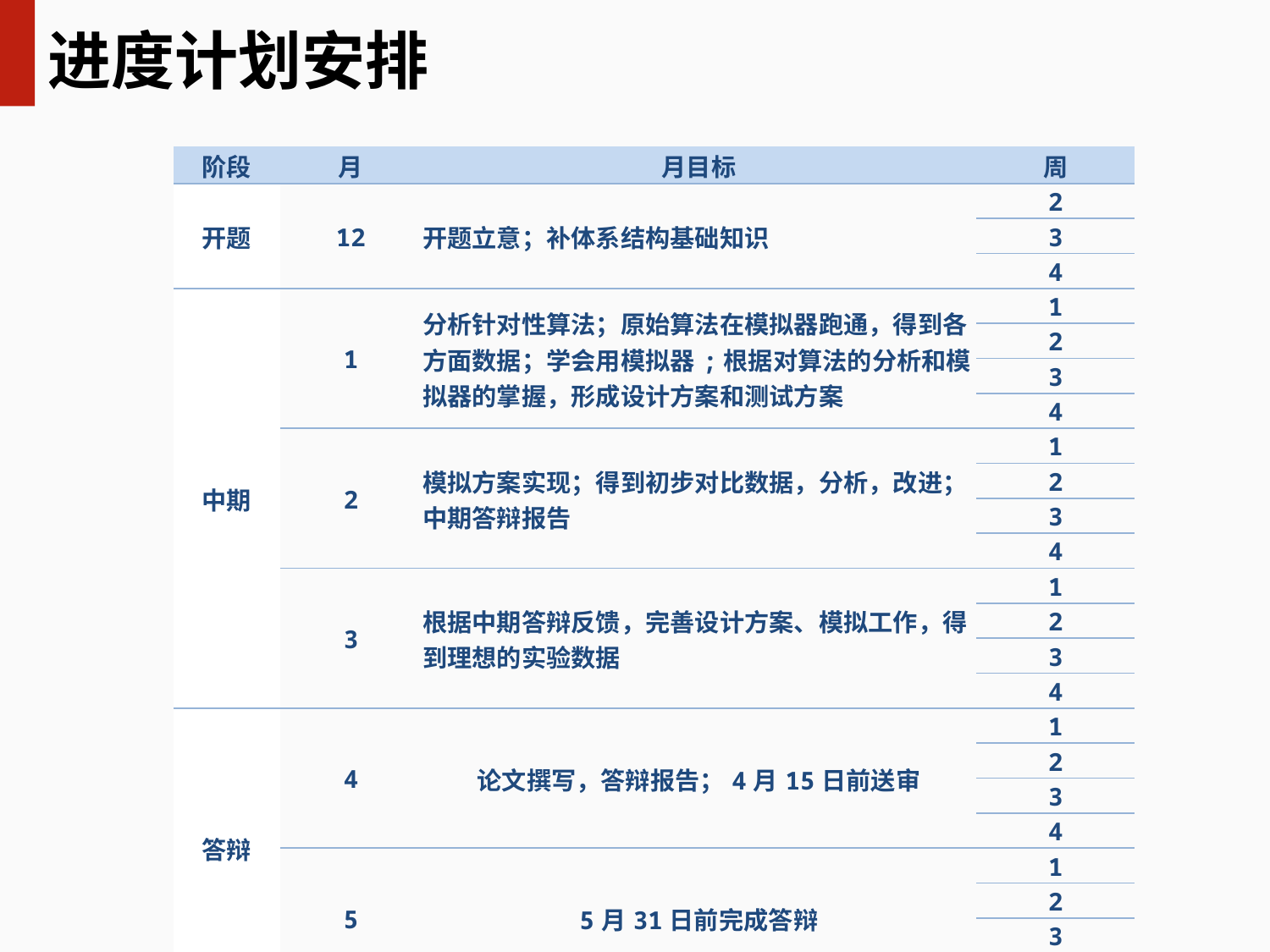

# 进度计划安排
| 阶段 | 月 | 月目标 | 周 |
| --- | --- | --- | --- |
| 开题 | 12 | 开题立意；补体系结构基础知识 | 2 |
|  |  |  | 3 |
|  |  |  | 4 |
| 中期 | 1 | 分析针对性算法；原始算法在模拟器跑通，得到各方面数据；学会用模拟器;根据对算法的分析和模拟器的掌握，形成设计方案和测试方案 | 1 |
|  |  |  | 2 |
|  |  |  | 3 |
|  |  |  | 4 |
|  | 2 | 模拟方案实现；得到初步对比数据，分析，改进；中期答辩报告 | 1 |
|  |  |  | 2 |
|  |  |  | 3 |
|  |  |  | 4 |
|  | 3 | 根据中期答辩反馈，完善设计方案、模拟工作，得到理想的实验数据 | 1 |
|  |  |  | 2 |
|  |  |  | 3 |
|  |  |  | 4 |
| 答辩 | 4 | 论文撰写，答辩报告；4月15日前送审 | 1 |
|  |  |  | 2 |
|  |  |  | 3 |
|  |  |  | 4 |
|  | 5 | 5月31日前完成答辩 | 1 |
|  |  |  | 2 |
|  |  |  | 3 |
|  |  |  | 4 |